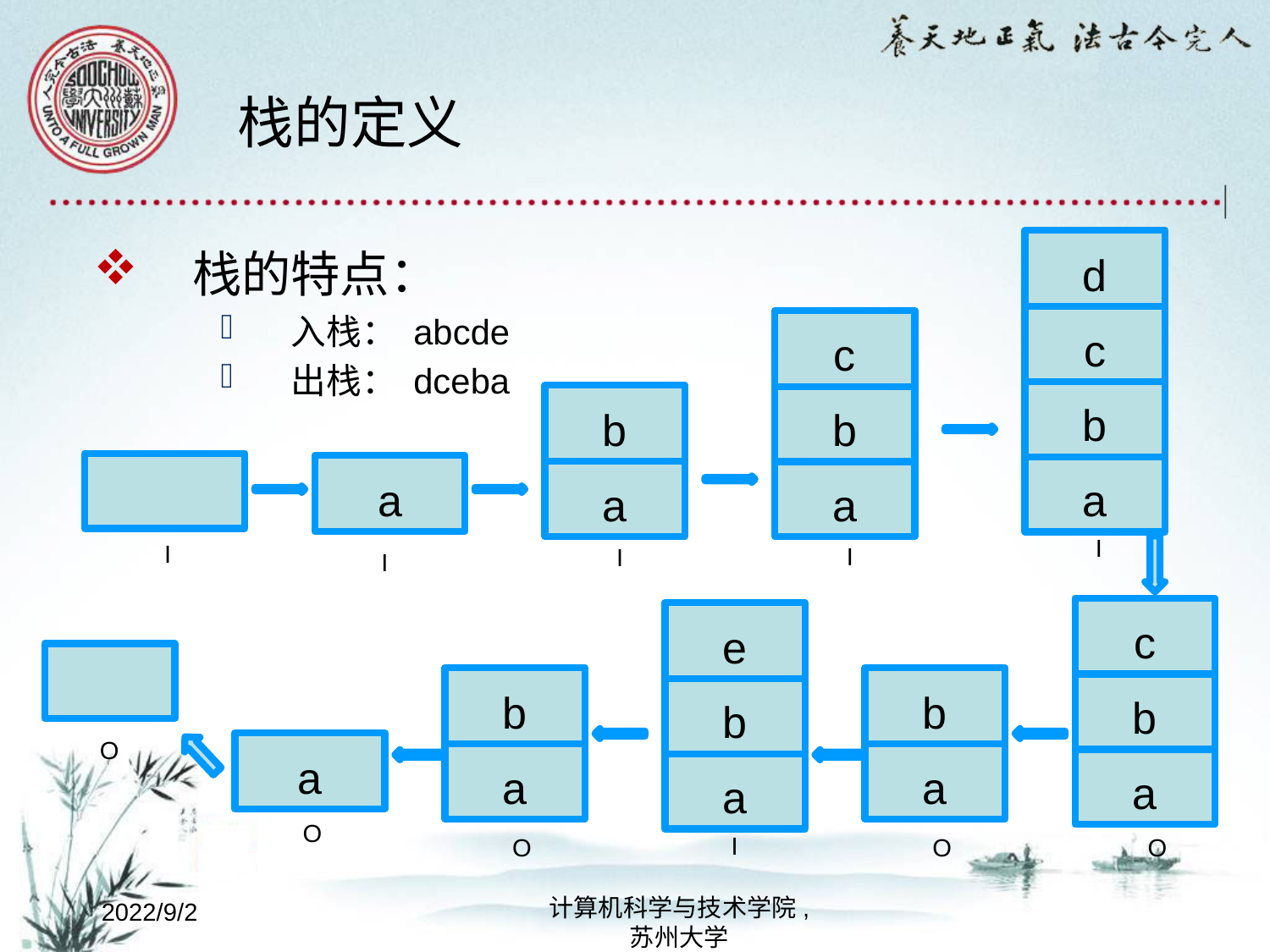

# 栈的定义
栈的特点：
入栈： abcde
出栈： dceba
d
c
c
b
a
b
a
b
a

a

I
I
I
I

I
c
e

b
a
b
a
b
a
b
a
O

a

O
I
O
O
O
计算机科学与技术学院,
苏州大学
2022/9/2